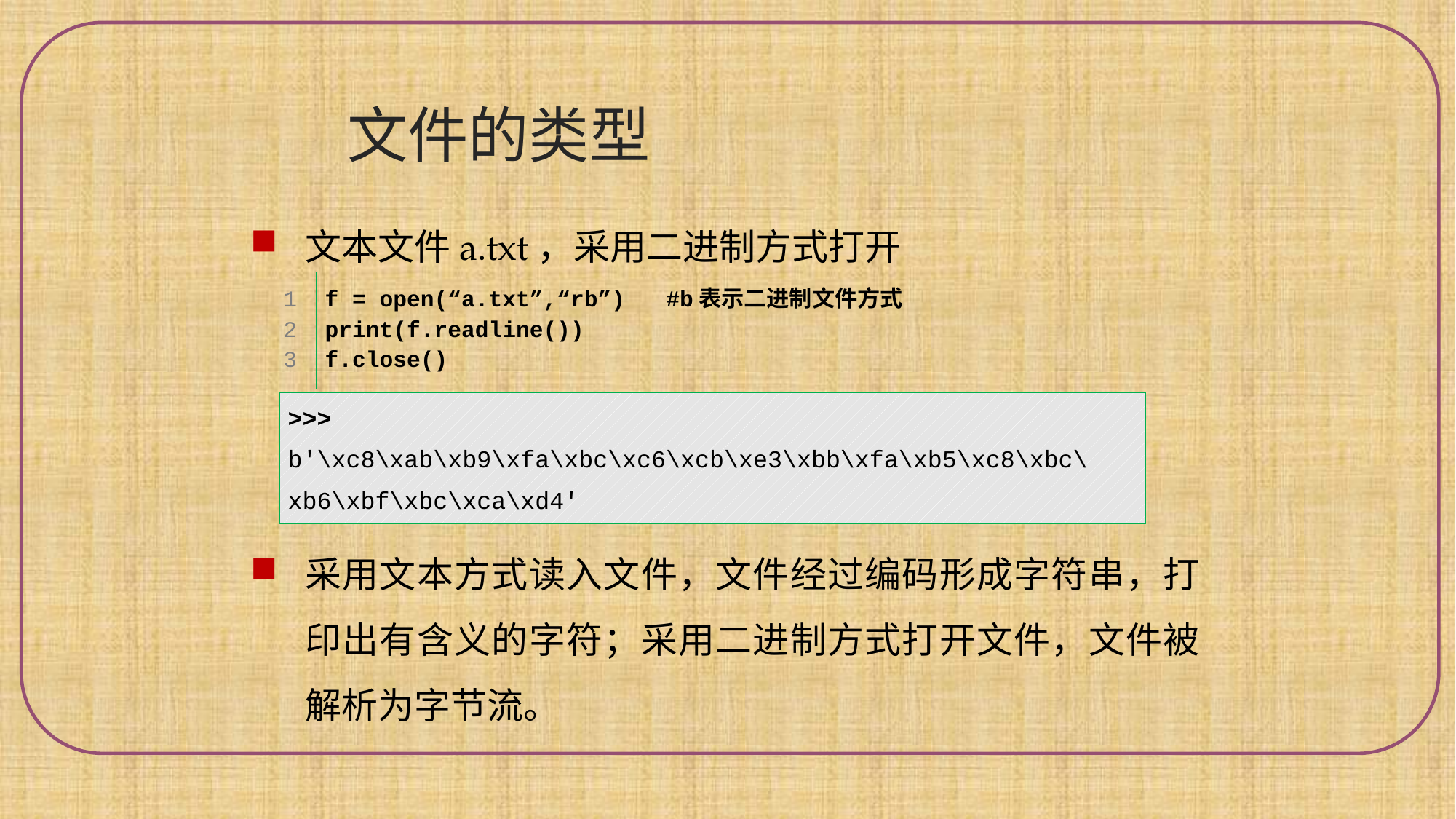

文件的类型
文本文件a.txt，采用二进制方式打开

采用文本方式读入文件，文件经过编码形成字符串，打印出有含义的字符；采用二进制方式打开文件，文件被解析为字节流。

|  |  |
| --- | --- |
| 1 2 3 | f = open(“a.txt”,“rb”) #b表示二进制文件方式 print(f.readline()) f.close() |
|  |  |
| >>>  b'\xc8\xab\xb9\xfa\xbc\xc6\xcb\xe3\xbb\xfa\xb5\xc8\xbc\xb6\xbf\xbc\xca\xd4' |
| --- |